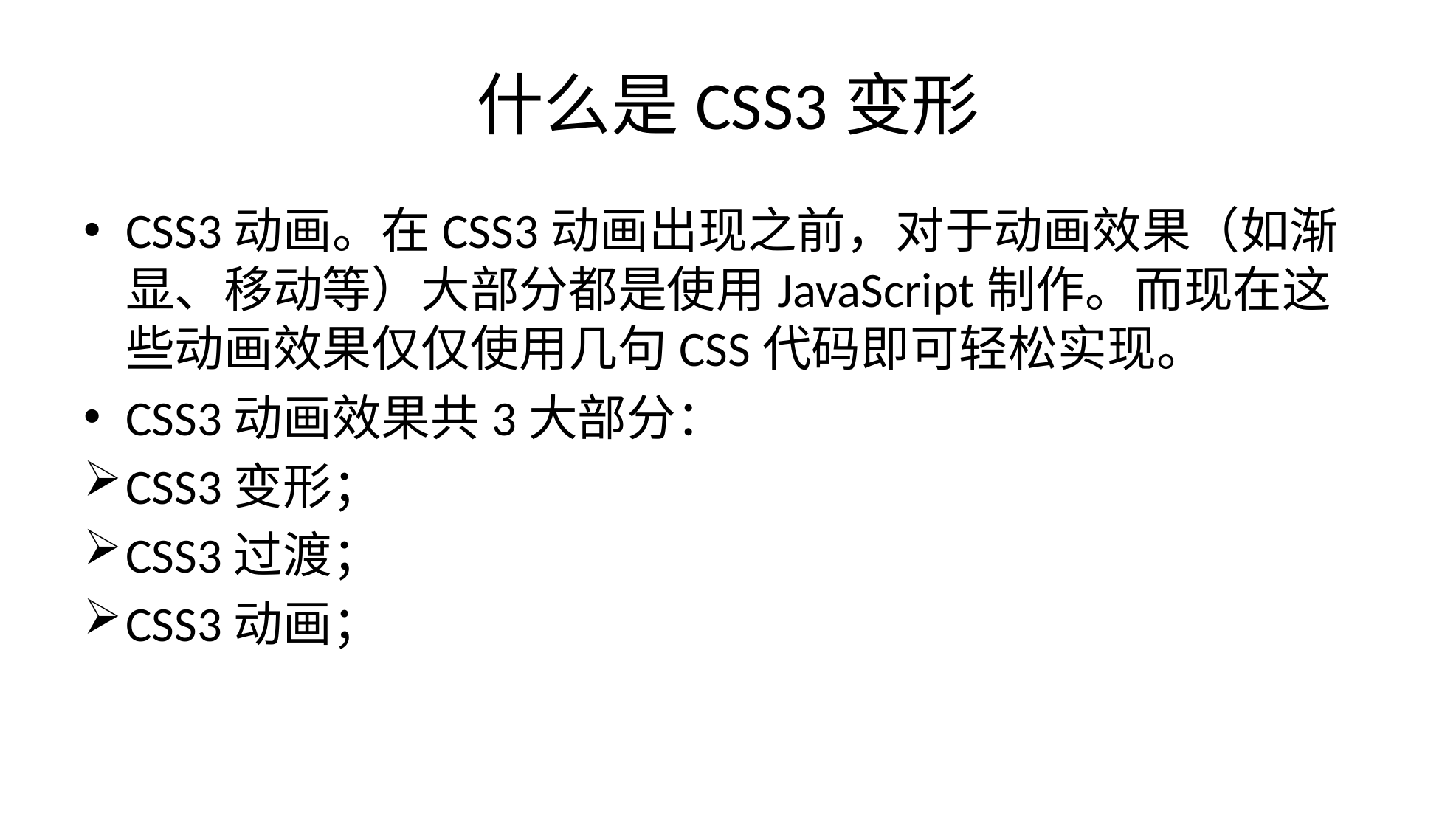

# 什么是CSS3变形
CSS3动画。在CSS3动画出现之前，对于动画效果（如渐显、移动等）大部分都是使用JavaScript制作。而现在这些动画效果仅仅使用几句CSS代码即可轻松实现。
CSS3动画效果共3大部分：
CSS3变形；
CSS3过渡；
CSS3动画；